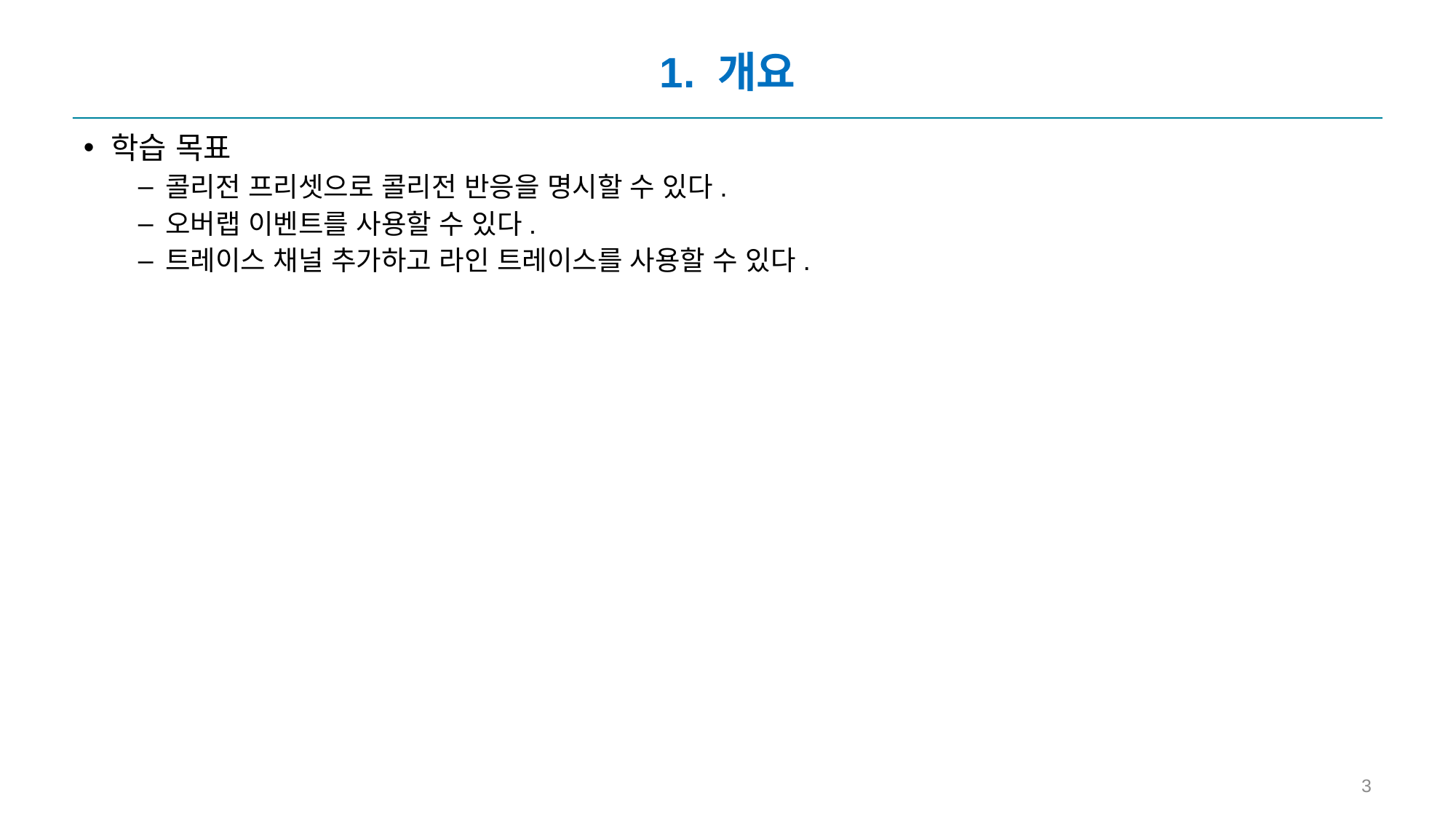

# 1. 개요
학습 목표
콜리전 프리셋으로 콜리전 반응을 명시할 수 있다.
오버랩 이벤트를 사용할 수 있다.
트레이스 채널 추가하고 라인 트레이스를 사용할 수 있다.

3